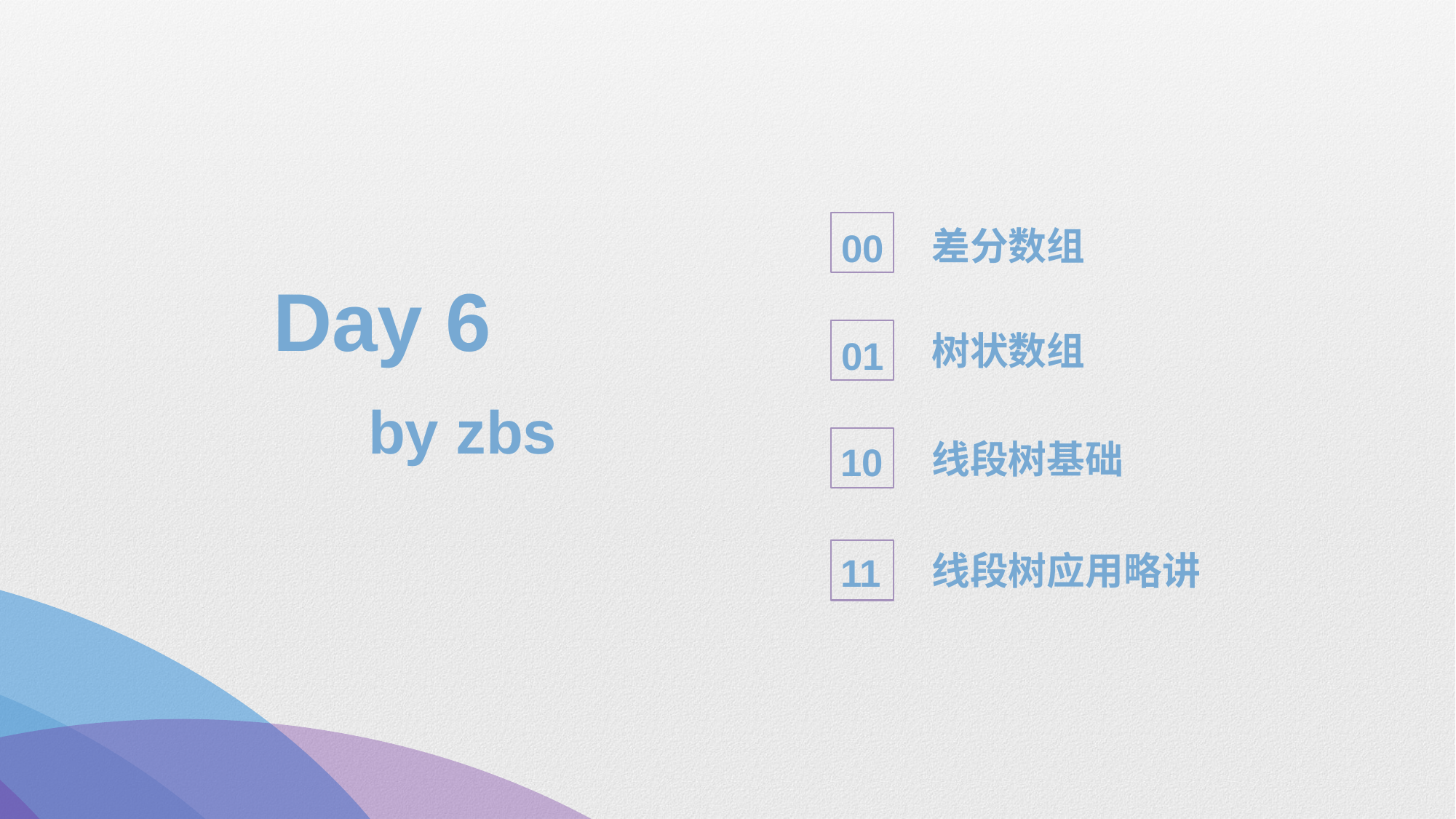

00

差分数组
Day 6
01

树状数组
by zbs
10

线段树基础
11

线段树应用略讲

部门：XXX   汇报人：xxx